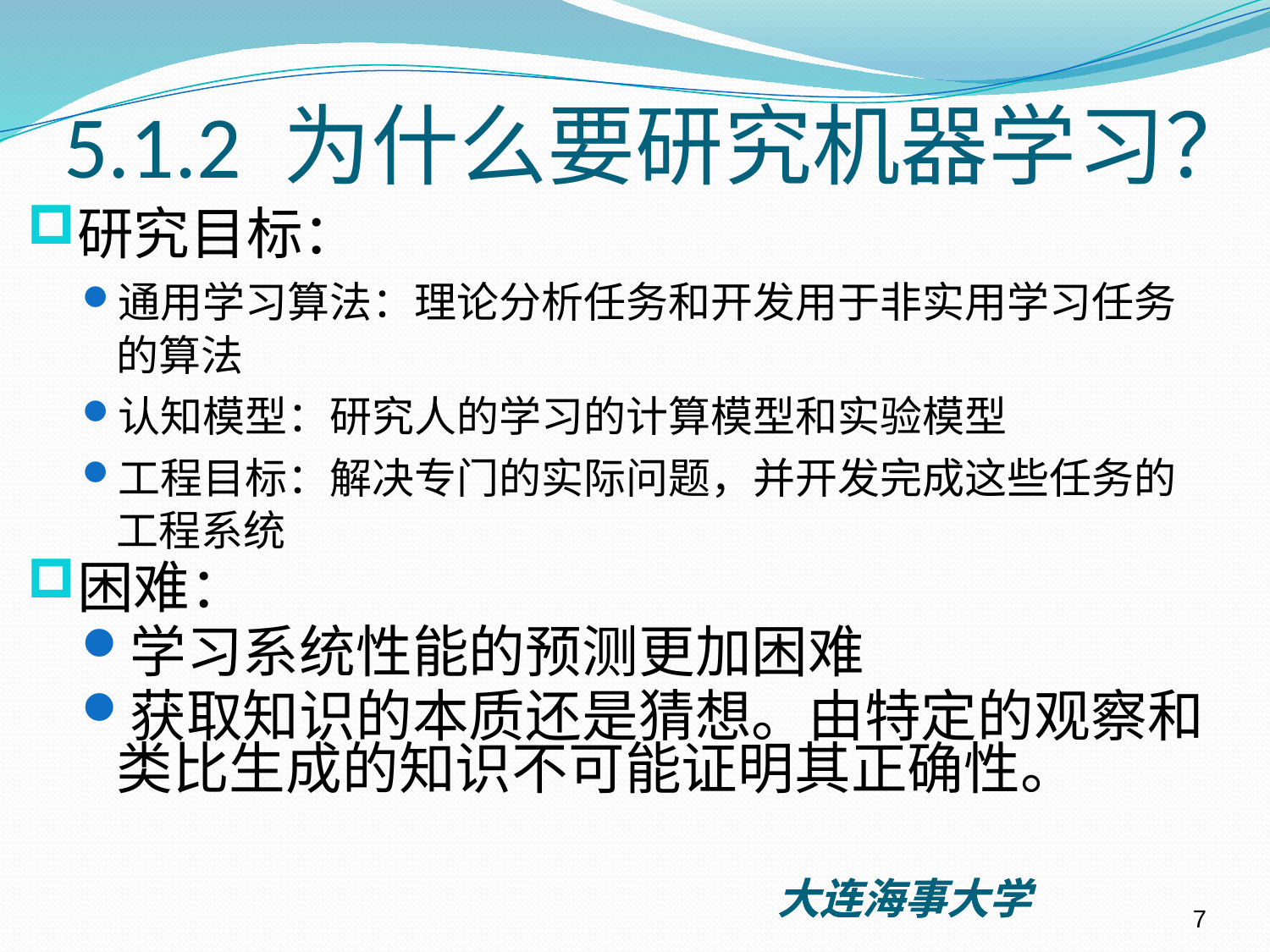

# 5.1.2 为什么要研究机器学习？
研究目标：
通用学习算法：理论分析任务和开发用于非实用学习任务的算法
认知模型：研究人的学习的计算模型和实验模型
工程目标：解决专门的实际问题，并开发完成这些任务的工程系统
困难：
学习系统性能的预测更加困难
获取知识的本质还是猜想。由特定的观察和类比生成的知识不可能证明其正确性。
7